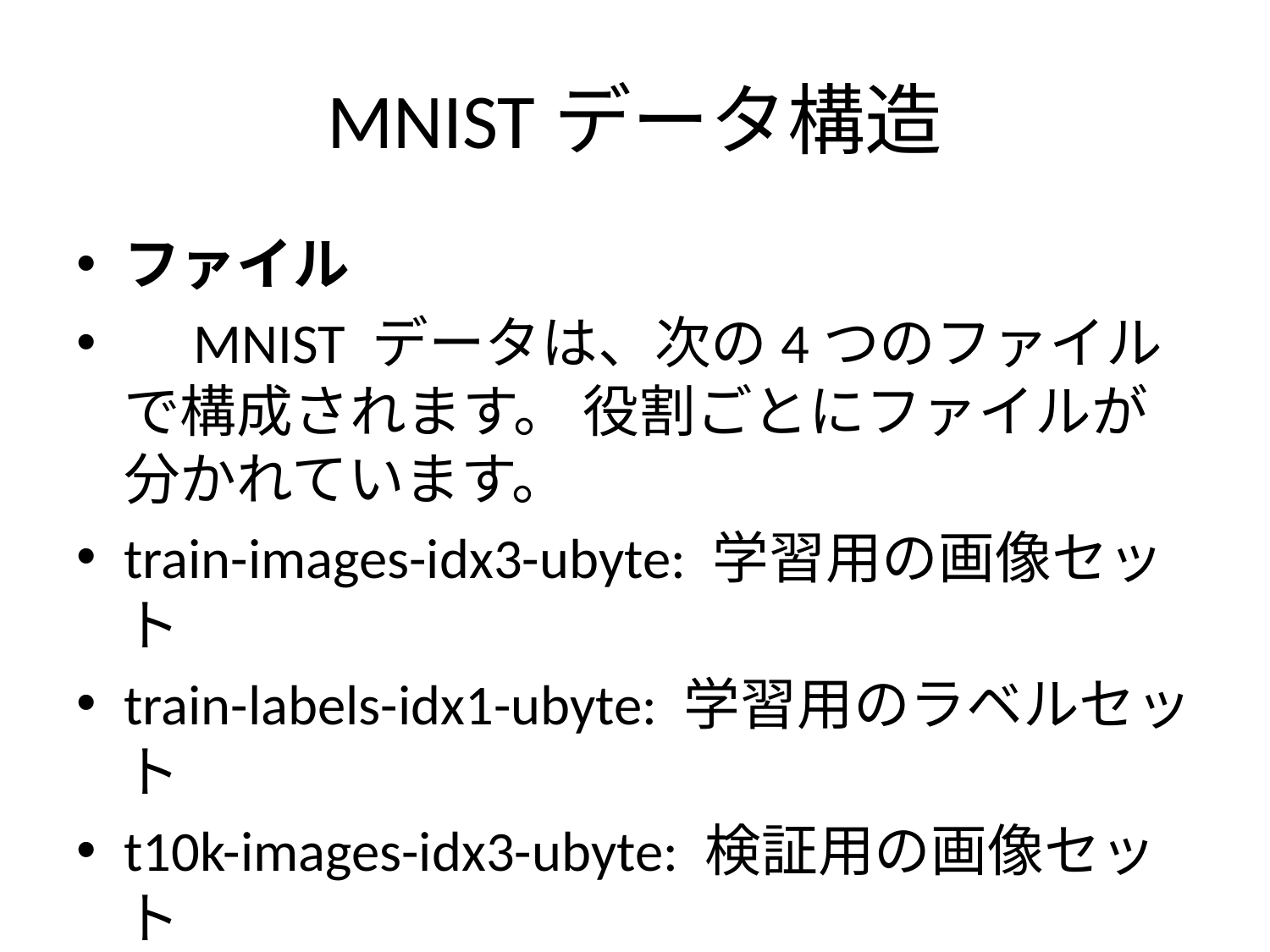

# MNISTデータ構造
ファイル
　MNIST データは、次の4つのファイルで構成されます。 役割ごとにファイルが分かれています。
train-images-idx3-ubyte: 学習用の画像セット
train-labels-idx1-ubyte: 学習用のラベルセット
t10k-images-idx3-ubyte: 検証用の画像セット
t10k-labels-idx1-ubyte: 検証用のラベルセット